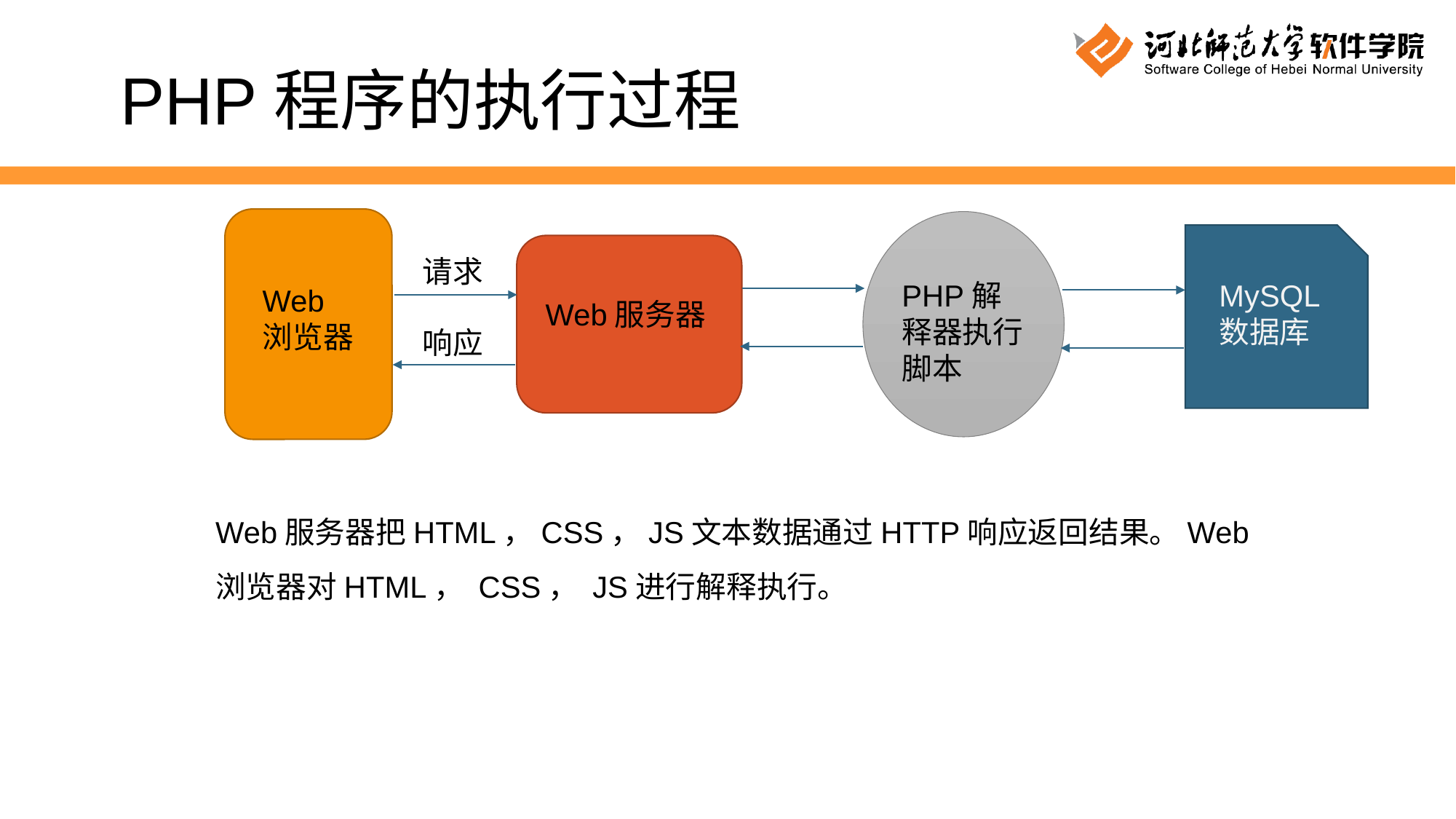

PHP程序的执行过程

请求
PHP解释器执行脚本
MySQL数据库
Web浏览器
Web服务器
响应
Web服务器把HTML，CSS，JS文本数据通过HTTP响应返回结果。Web浏览器对HTML， CSS， JS进行解释执行。